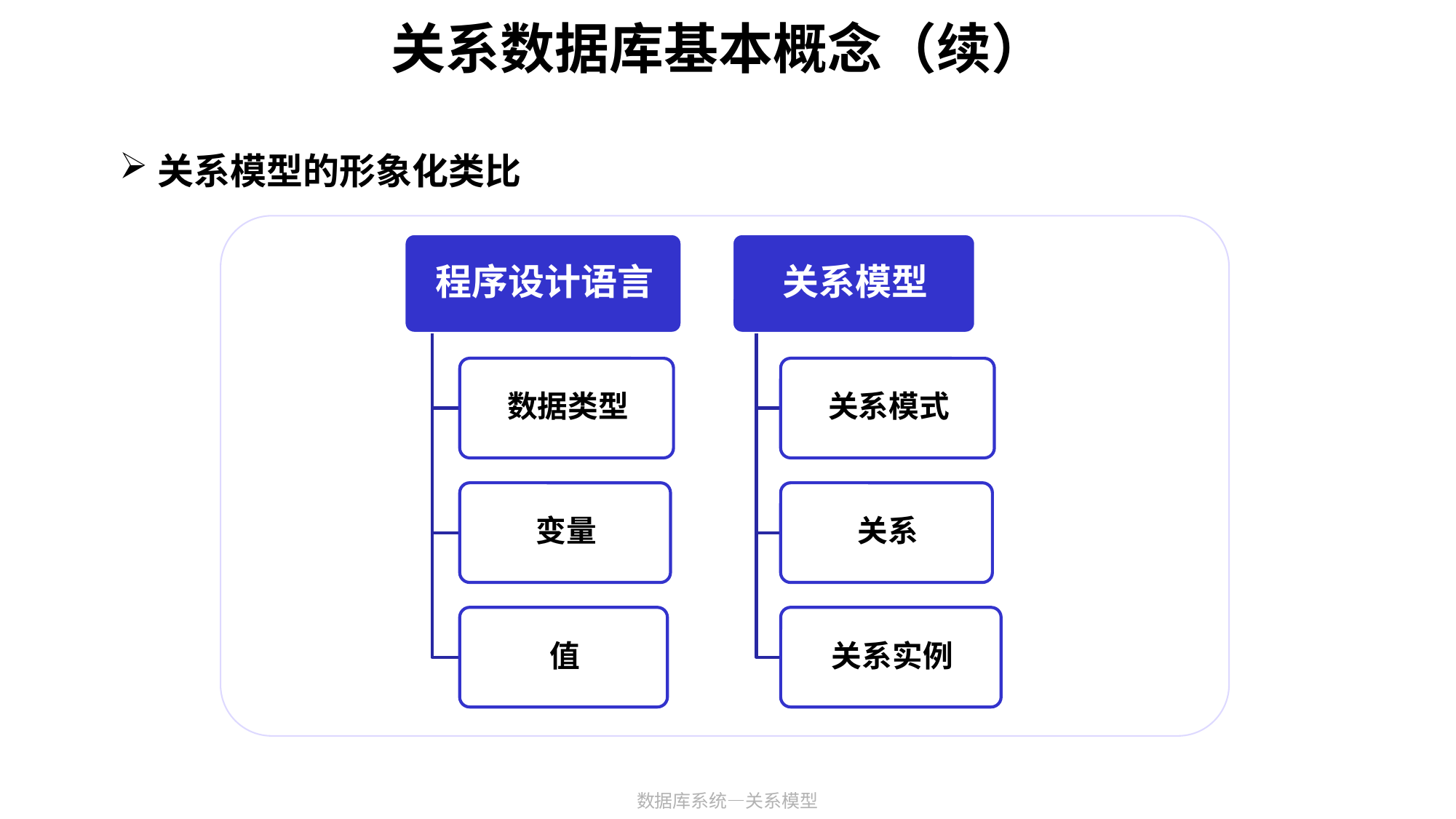

# 关系数据库基本概念（续）
关系模型的形象化类比

程序设计语言
数据类型
变量
值
关系模型
关系模式
关系
关系实例
7
数据库系统—关系模型